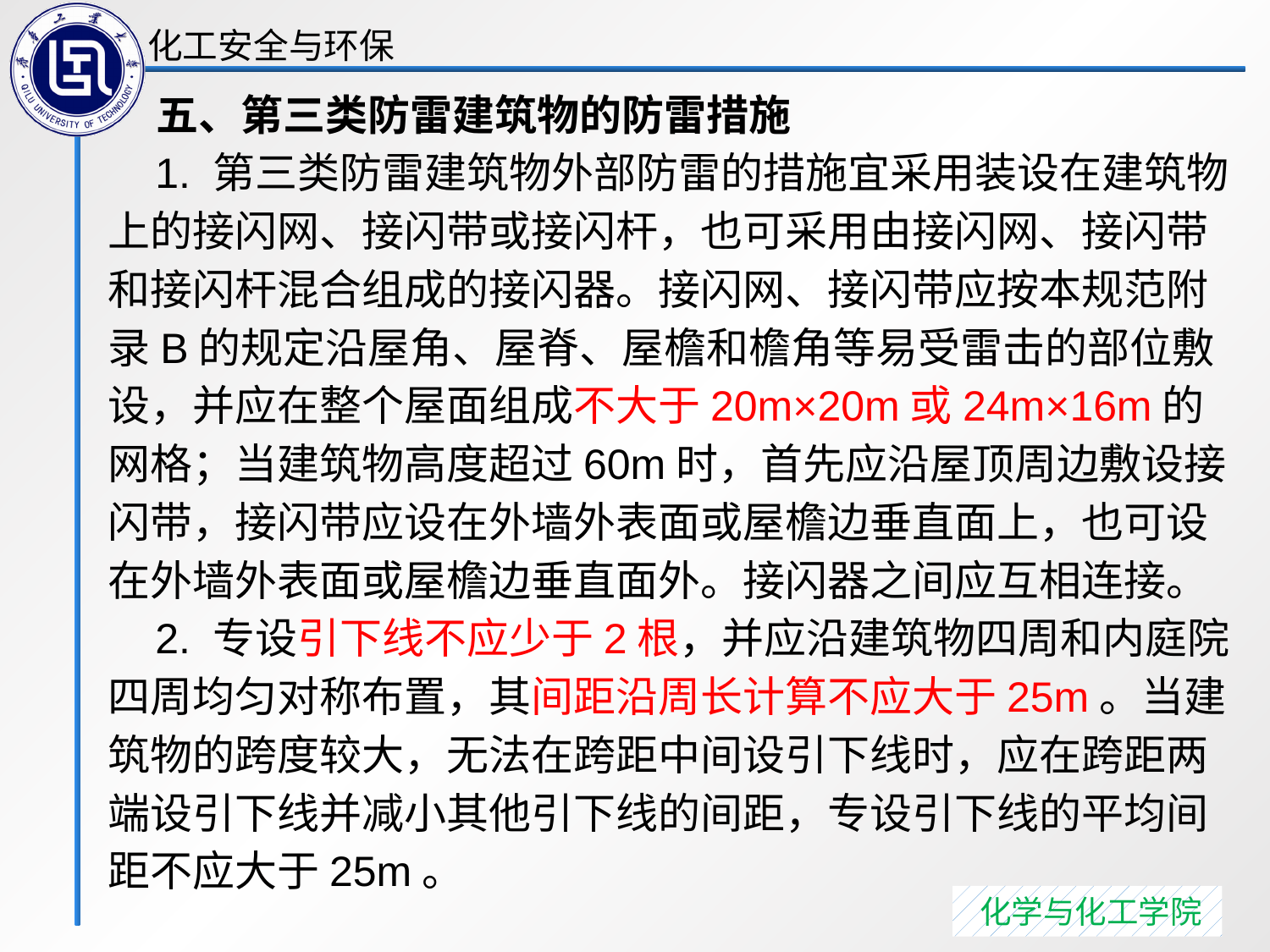

五、第三类防雷建筑物的防雷措施
    1. 第三类防雷建筑物外部防雷的措施宜采用装设在建筑物上的接闪网、接闪带或接闪杆，也可采用由接闪网、接闪带和接闪杆混合组成的接闪器。接闪网、接闪带应按本规范附录B的规定沿屋角、屋脊、屋檐和檐角等易受雷击的部位敷设，并应在整个屋面组成不大于20m×20m或24m×16m的网格；当建筑物高度超过60m时，首先应沿屋顶周边敷设接闪带，接闪带应设在外墙外表面或屋檐边垂直面上，也可设在外墙外表面或屋檐边垂直面外。接闪器之间应互相连接。
    2. 专设引下线不应少于2根，并应沿建筑物四周和内庭院四周均匀对称布置，其间距沿周长计算不应大于25m。当建筑物的跨度较大，无法在跨距中间设引下线时，应在跨距两端设引下线并减小其他引下线的间距，专设引下线的平均间距不应大于25m。